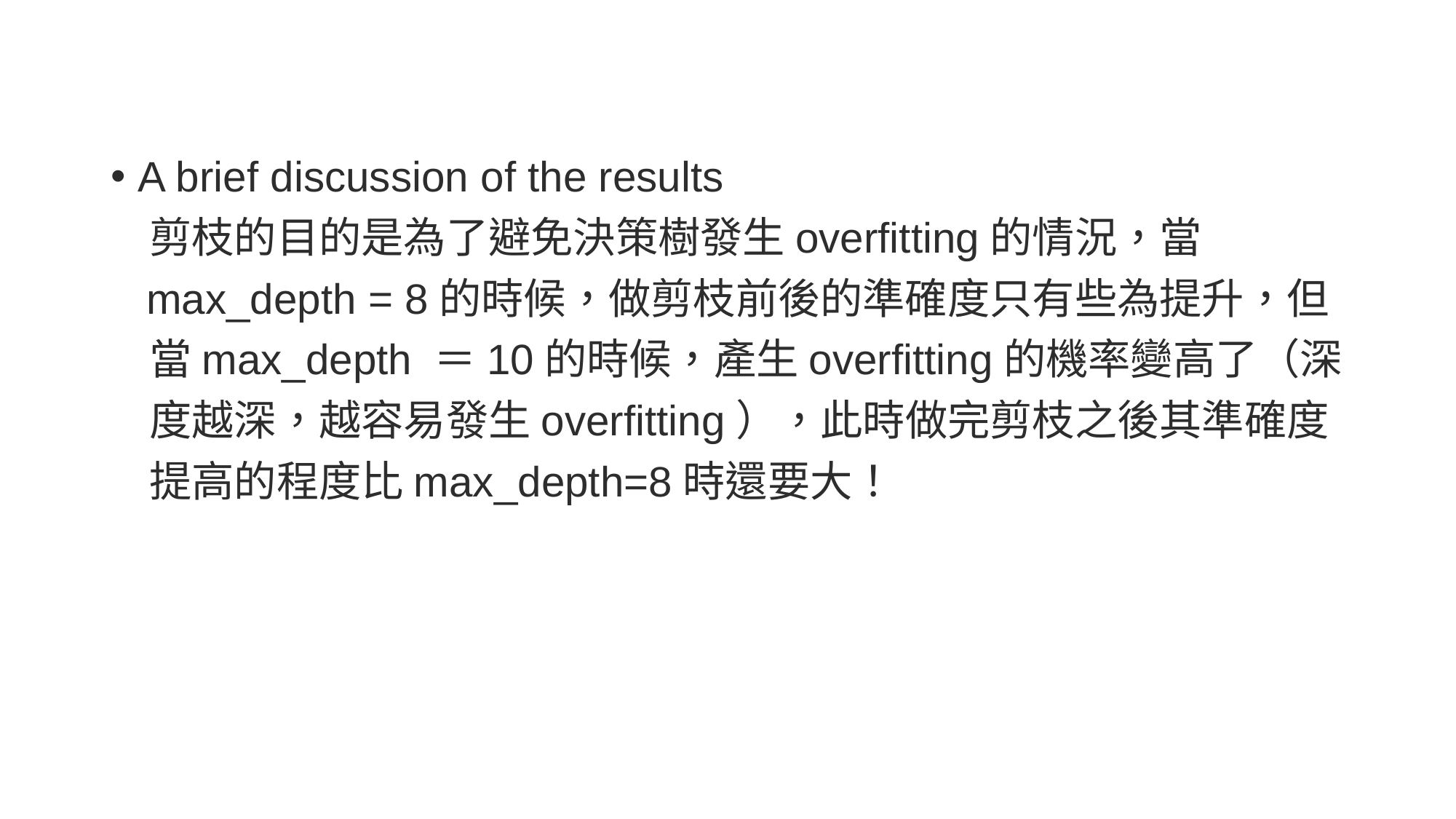

A brief discussion of the results
   剪枝的目的是為了避免決策樹發生overfitting的情況，當
   max_depth = 8的時候，做剪枝前後的準確度只有些為提升，但
   當max_depth ＝10的時候，產生overfitting的機率變高了（深
   度越深，越容易發生overfitting），此時做完剪枝之後其準確度
   提高的程度比max_depth=8時還要大！